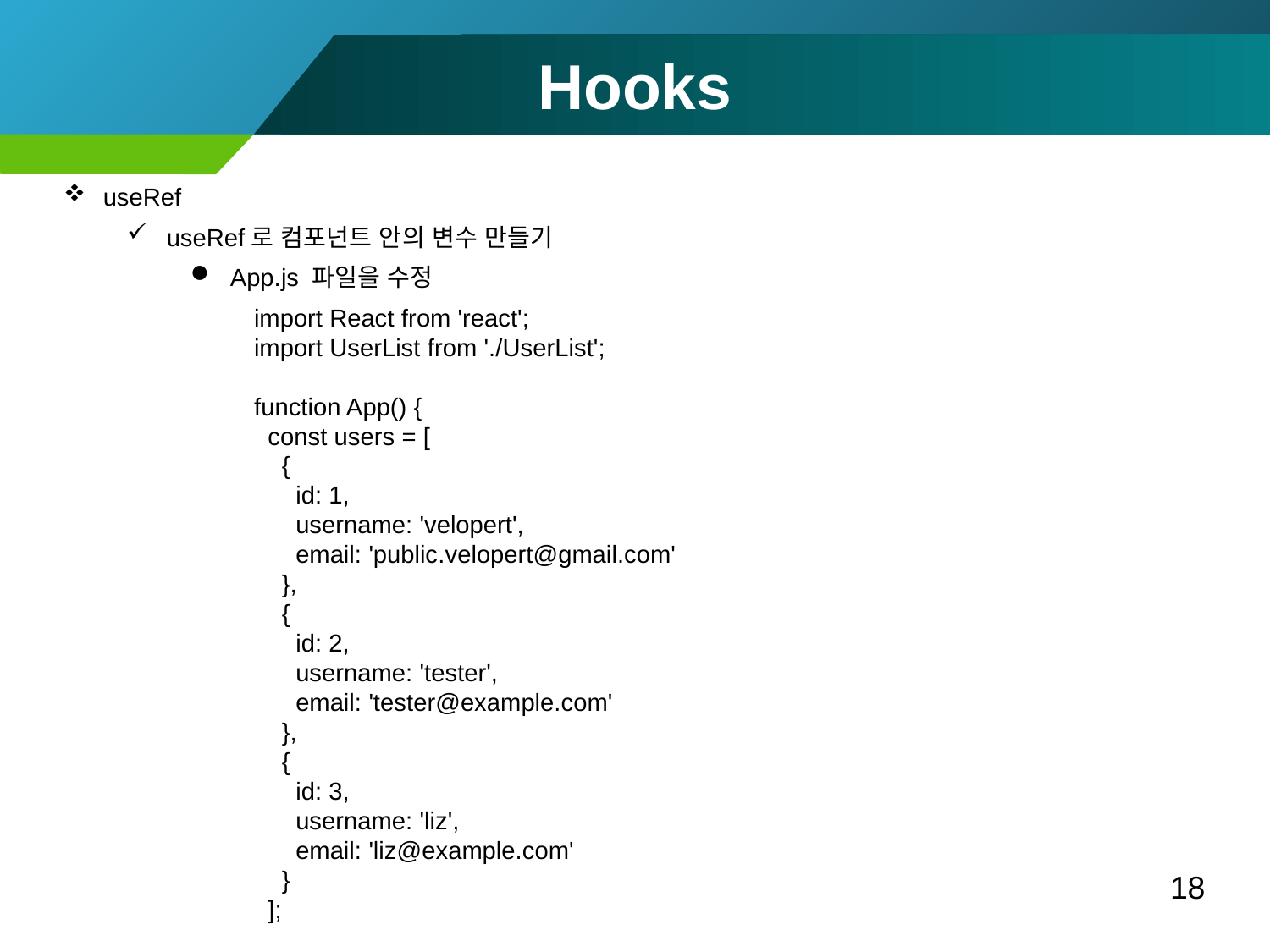

Hooks
useRef
useRef로 컴포넌트 안의 변수 만들기
App.js 파일을 수정
import React from 'react';
import UserList from './UserList';

function App() {
  const users = [
    {
      id: 1,
      username: 'velopert',
      email: 'public.velopert@gmail.com'
    },
    {
      id: 2,
      username: 'tester',
      email: 'tester@example.com'
    },
    {
      id: 3,
      username: 'liz',
      email: 'liz@example.com'
    }
  ];
18